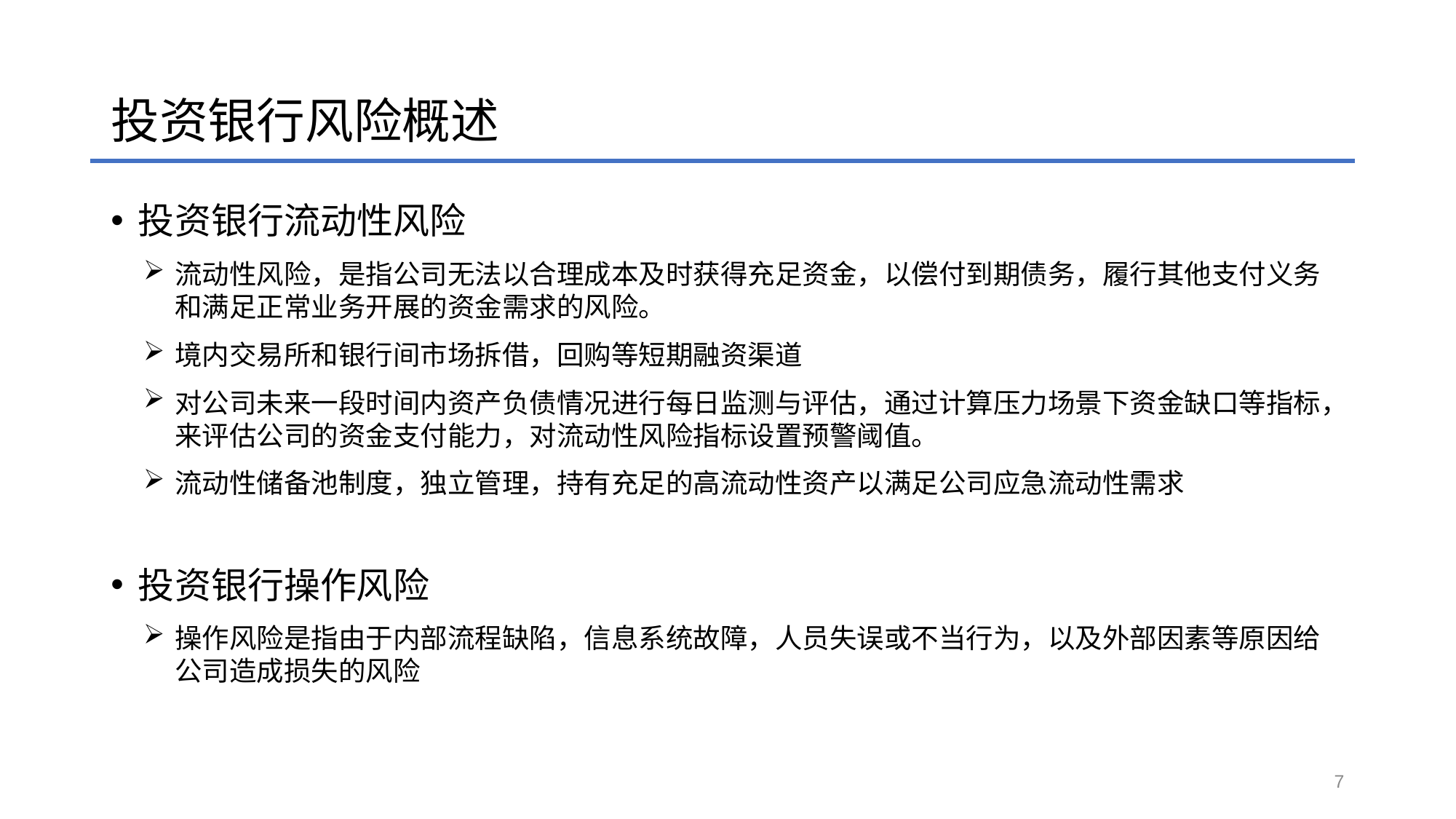

# 投资银行风险概述
投资银行流动性风险
流动性风险，是指公司无法以合理成本及时获得充足资金，以偿付到期债务，履行其他支付义务和满足正常业务开展的资金需求的风险。
境内交易所和银行间市场拆借，回购等短期融资渠道
对公司未来一段时间内资产负债情况进行每日监测与评估，通过计算压力场景下资金缺口等指标，来评估公司的资金支付能力，对流动性风险指标设置预警阈值。
流动性储备池制度，独立管理，持有充足的高流动性资产以满足公司应急流动性需求

投资银行操作风险
操作风险是指由于内部流程缺陷，信息系统故障，人员失误或不当行为，以及外部因素等原因给公司造成损失的风险

7